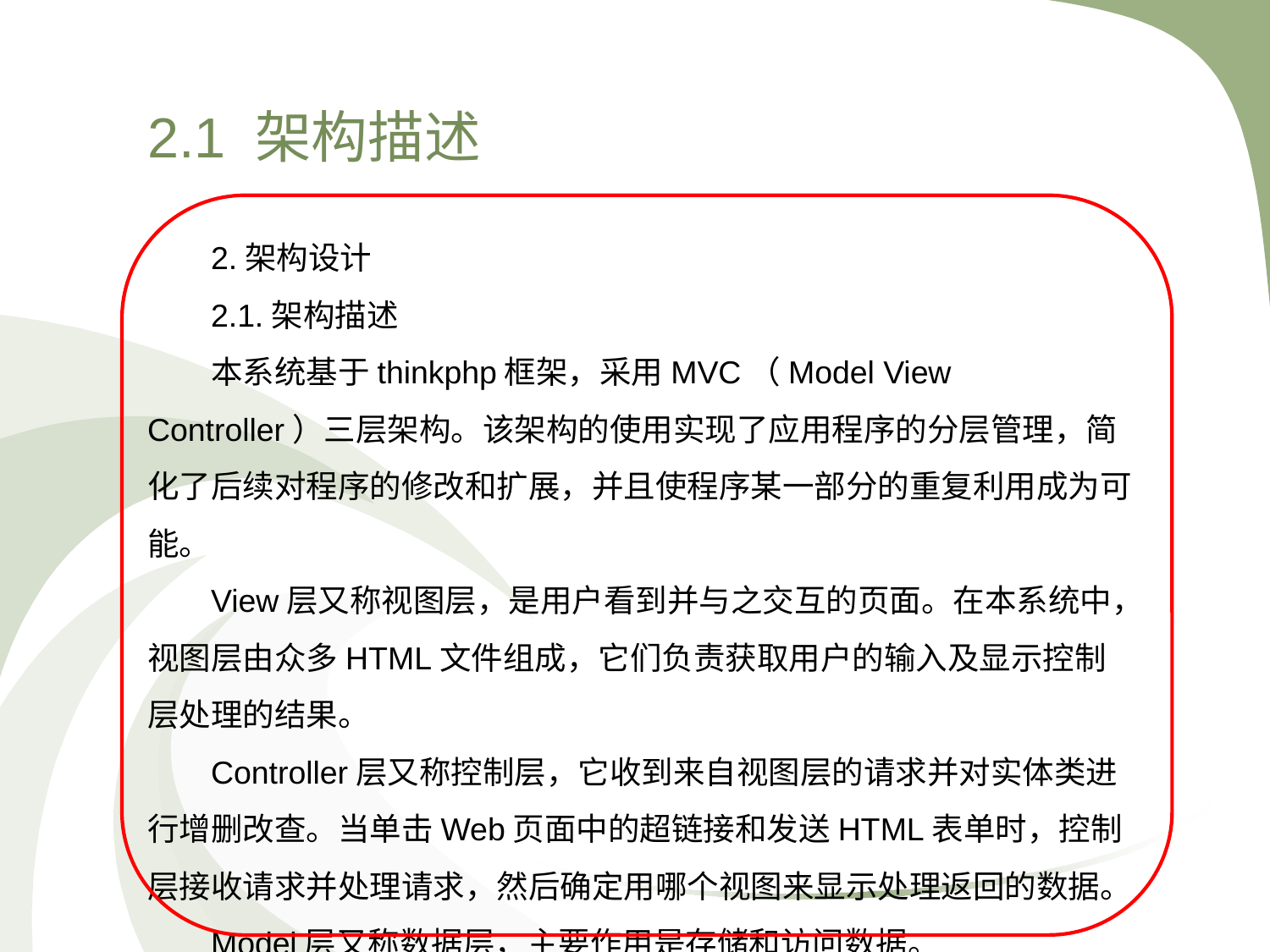

2.1 架构描述

2.架构设计
2.1.架构描述
本系统基于thinkphp框架，采用MVC（Model View Controller）三层架构。该架构的使用实现了应用程序的分层管理，简化了后续对程序的修改和扩展，并且使程序某一部分的重复利用成为可能。
View层又称视图层，是用户看到并与之交互的页面。在本系统中，视图层由众多HTML文件组成，它们负责获取用户的输入及显示控制层处理的结果。
Controller层又称控制层，它收到来自视图层的请求并对实体类进行增删改查。当单击Web页面中的超链接和发送HTML表单时，控制层接收请求并处理请求，然后确定用哪个视图来显示处理返回的数据。
Model层又称数据层，主要作用是存储和访问数据。